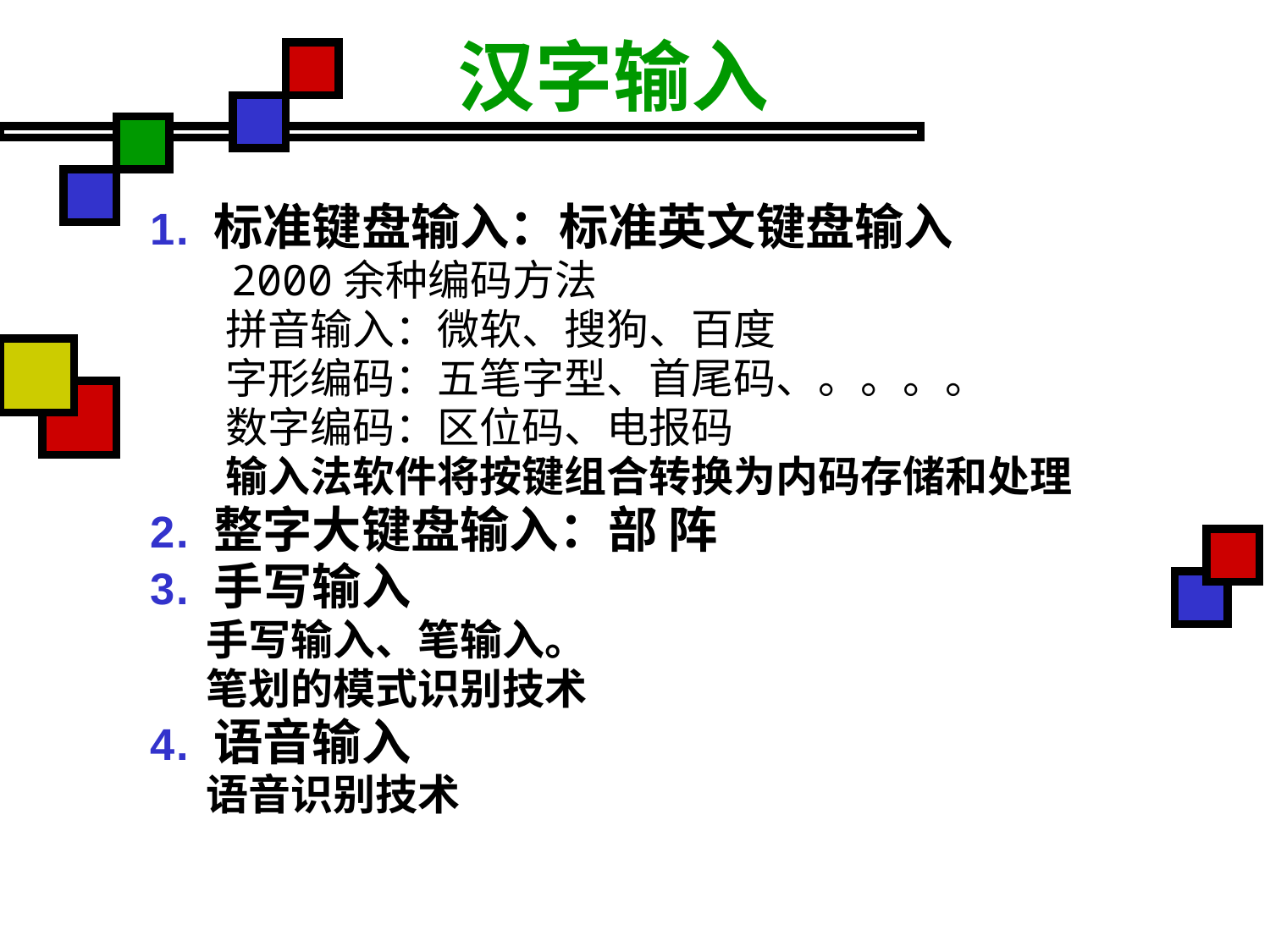

# 汉字输入
标准键盘输入：标准英文键盘输入
 2000余种编码方法
 拼音输入：微软、搜狗、百度
 字形编码：五笔字型、首尾码、。。。。
 数字编码：区位码、电报码
 输入法软件将按键组合转换为内码存储和处理
整字大键盘输入：部 阵
手写输入
手写输入、笔输入。
笔划的模式识别技术
语音输入
语音识别技术